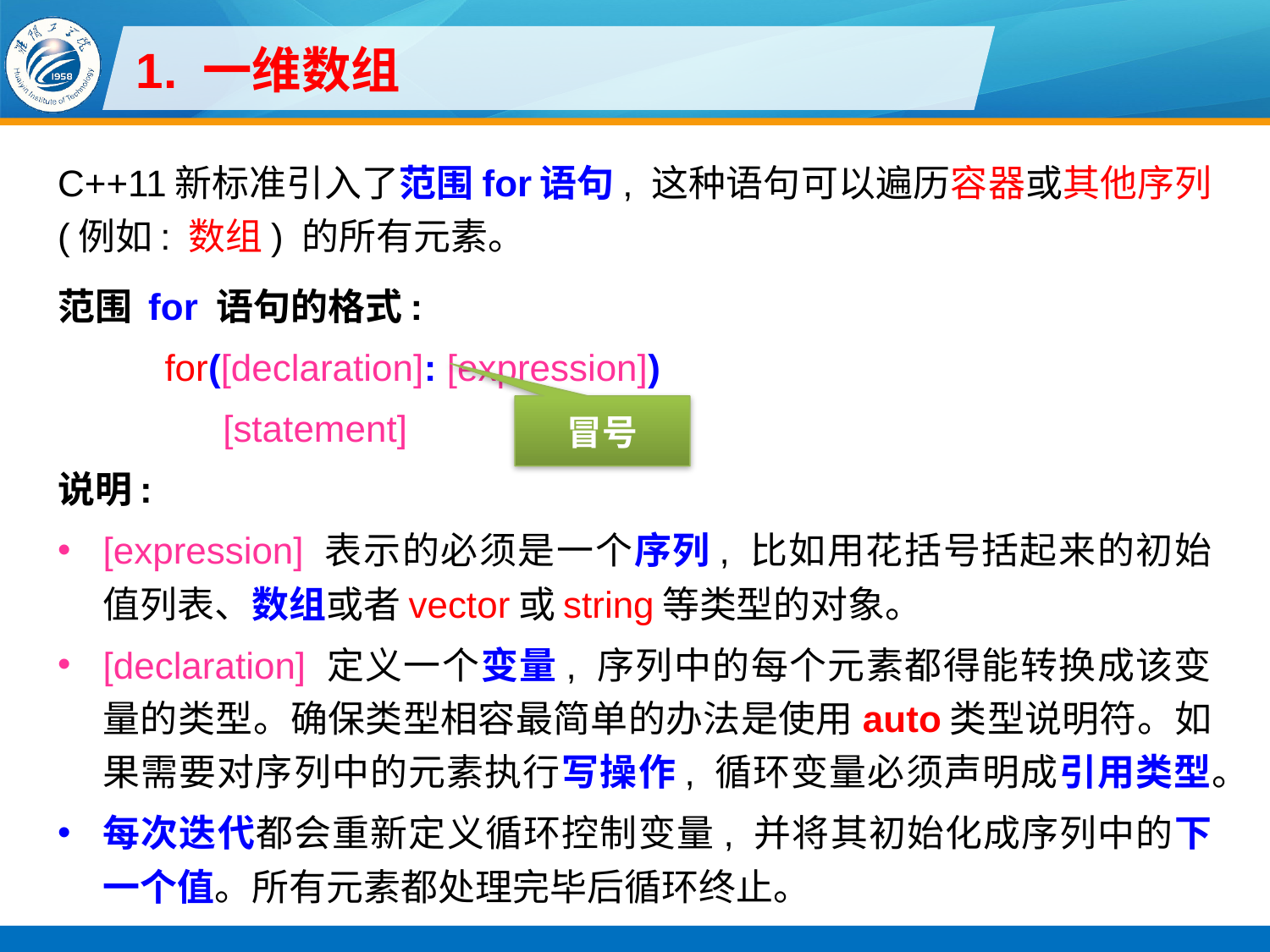

# 1. 一维数组
C++11新标准引入了范围for语句, 这种语句可以遍历容器或其他序列 (例如: 数组) 的所有元素。
范围 for 语句的格式:
for([declaration]: [expression])
[statement]
说明:
[expression] 表示的必须是一个序列, 比如用花括号括起来的初始值列表、数组或者vector或string等类型的对象。
[declaration] 定义一个变量, 序列中的每个元素都得能转换成该变量的类型。确保类型相容最简单的办法是使用auto类型说明符。如果需要对序列中的元素执行写操作, 循环变量必须声明成引用类型。
每次迭代都会重新定义循环控制变量, 并将其初始化成序列中的下一个值。所有元素都处理完毕后循环终止。
冒号